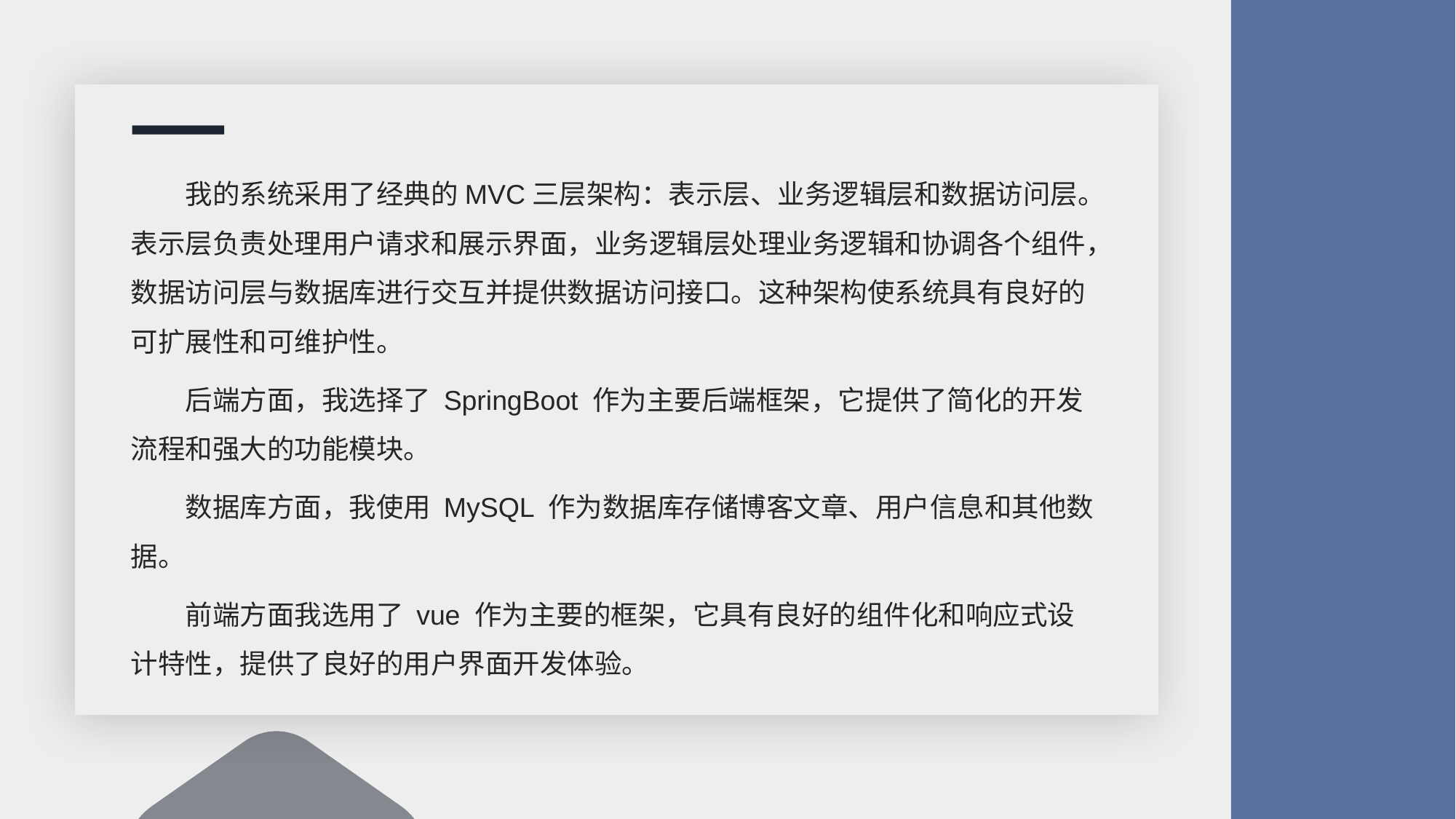

我的系统采用了经典的MVC三层架构：表示层、业务逻辑层和数据访问层。表示层负责处理用户请求和展示界面，业务逻辑层处理业务逻辑和协调各个组件，数据访问层与数据库进行交互并提供数据访问接口。这种架构使系统具有良好的可扩展性和可维护性。
后端方面，我选择了 SpringBoot 作为主要后端框架，它提供了简化的开发流程和强大的功能模块。
数据库方面，我使用 MySQL 作为数据库存储博客文章、用户信息和其他数据。
前端方面我选用了 vue 作为主要的框架，它具有良好的组件化和响应式设计特性，提供了良好的用户界面开发体验。